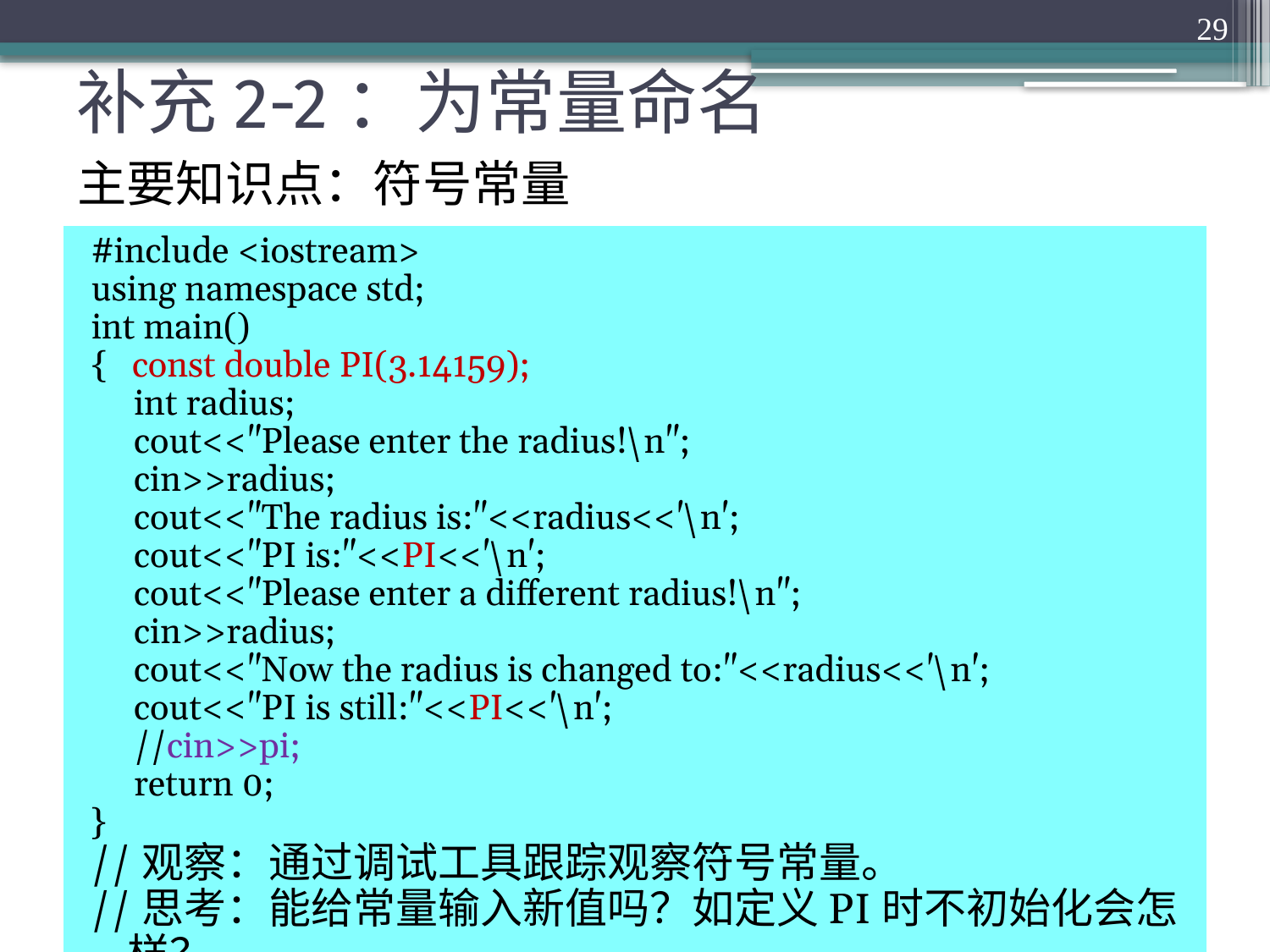

29
# 补充2-2：为常量命名
主要知识点：符号常量
#include <iostream>
using namespace std;
int main()
{   const double PI(3.14159);
     int radius;
     cout<<"Please enter the radius!\n";
     cin>>radius;
     cout<<"The radius is:"<<radius<<'\n';
     cout<<"PI is:"<<PI<<'\n';
     cout<<"Please enter a different radius!\n";
     cin>>radius;
     cout<<"Now the radius is changed to:"<<radius<<'\n';
     cout<<"PI is still:"<<PI<<'\n';
     //cin>>pi;
     return 0;
}
//观察：通过调试工具跟踪观察符号常量。
//思考：能给常量输入新值吗？如定义PI时不初始化会怎样？